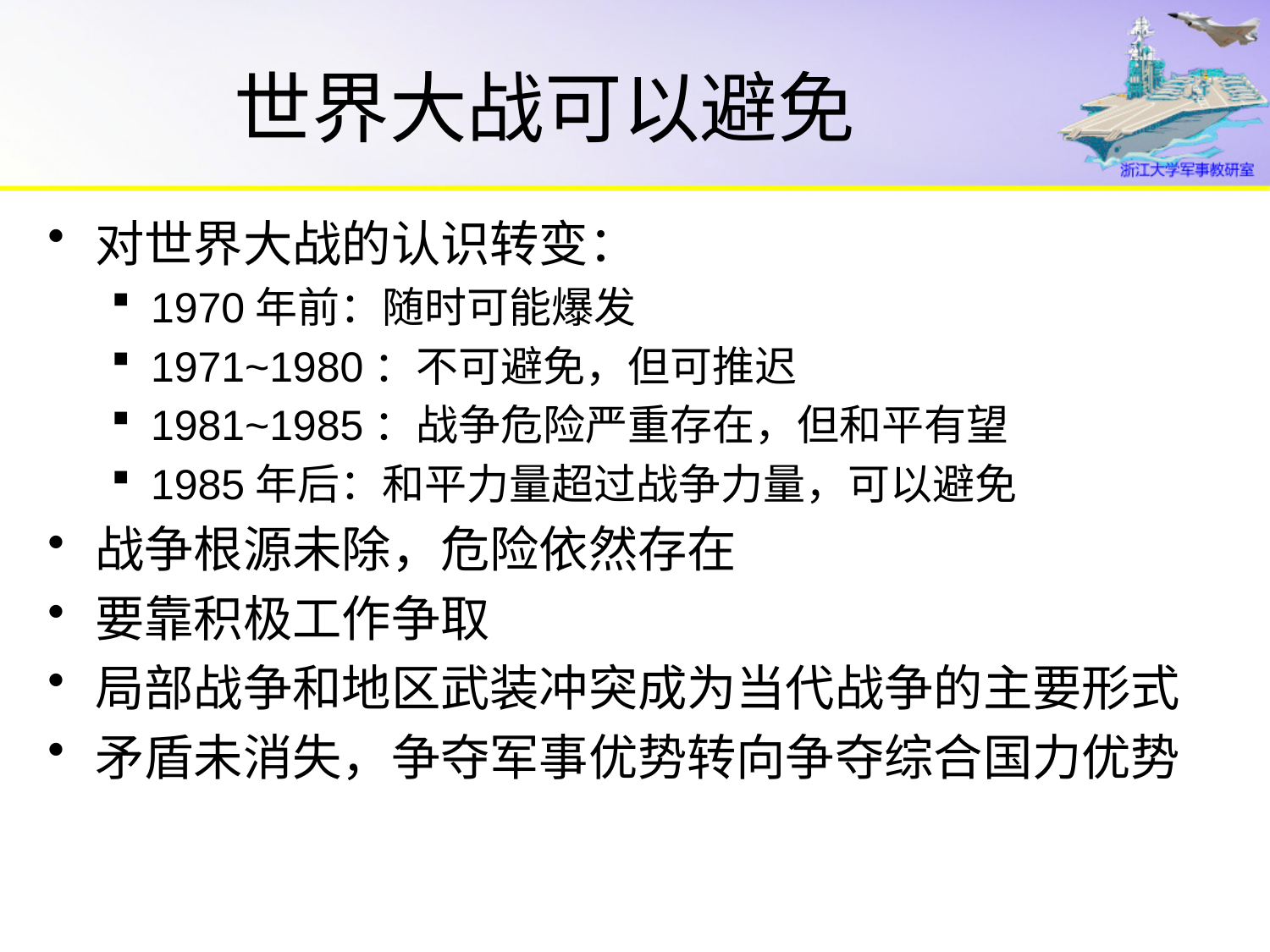

# 世界大战可以避免
对世界大战的认识转变：
1970年前：随时可能爆发
1971~1980：不可避免，但可推迟
1981~1985：战争危险严重存在，但和平有望
1985年后：和平力量超过战争力量，可以避免
战争根源未除，危险依然存在
要靠积极工作争取
局部战争和地区武装冲突成为当代战争的主要形式
矛盾未消失，争夺军事优势转向争夺综合国力优势